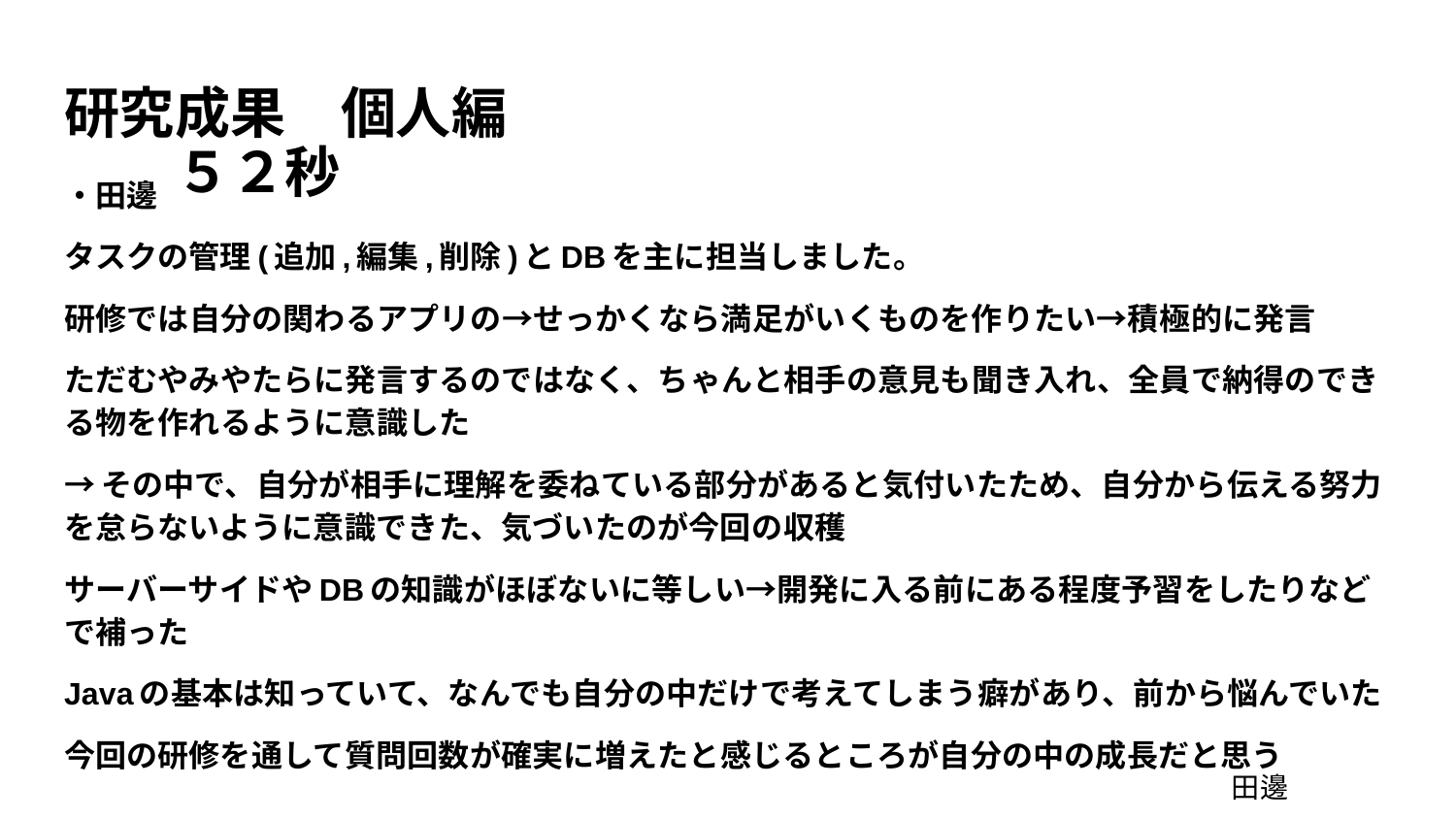

# 研究成果　個人編　　　　　　　　　　　　　　　　　５２秒
・田邊
タスクの管理(追加,編集,削除)とDBを主に担当しました。
研修では自分の関わるアプリの→せっかくなら満足がいくものを作りたい→積極的に発言
ただむやみやたらに発言するのではなく、ちゃんと相手の意見も聞き入れ、全員で納得のできる物を作れるように意識した
→その中で、自分が相手に理解を委ねている部分があると気付いたため、自分から伝える努力を怠らないように意識できた、気づいたのが今回の収穫
サーバーサイドやDBの知識がほぼないに等しい→開発に入る前にある程度予習をしたりなどで補った
Javaの基本は知っていて、なんでも自分の中だけで考えてしまう癖があり、前から悩んでいた
今回の研修を通して質問回数が確実に増えたと感じるところが自分の中の成長だと思う
田邊